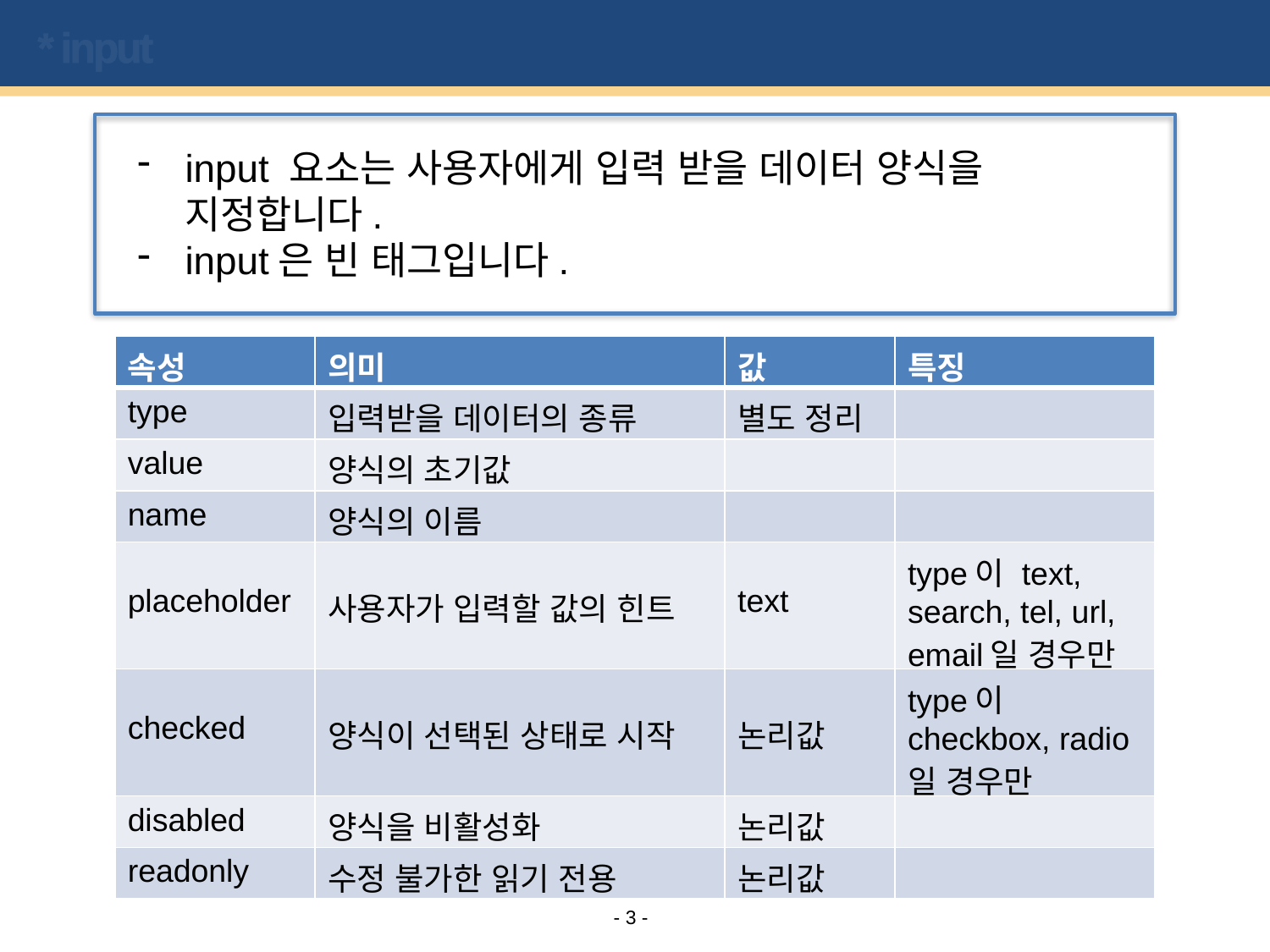

# * input

input 요소는 사용자에게 입력 받을 데이터 양식을 지정합니다.
input은 빈 태그입니다.
| 속성 | 의미 | 값 | 특징 |
| --- | --- | --- | --- |
| type | 입력받을 데이터의 종류 | 별도 정리 |  |
| value | 양식의 초기값 |  |  |
| name | 양식의 이름 |  |  |
| placeholder | 사용자가 입력할 값의 힌트 | text | type이 text, search, tel, url, email일 경우만 |
| checked | 양식이 선택된 상태로 시작 | 논리값 | type이 checkbox, radio일 경우만 |
| disabled | 양식을 비활성화 | 논리값 |  |
| readonly | 수정 불가한 읽기 전용 | 논리값 |  |